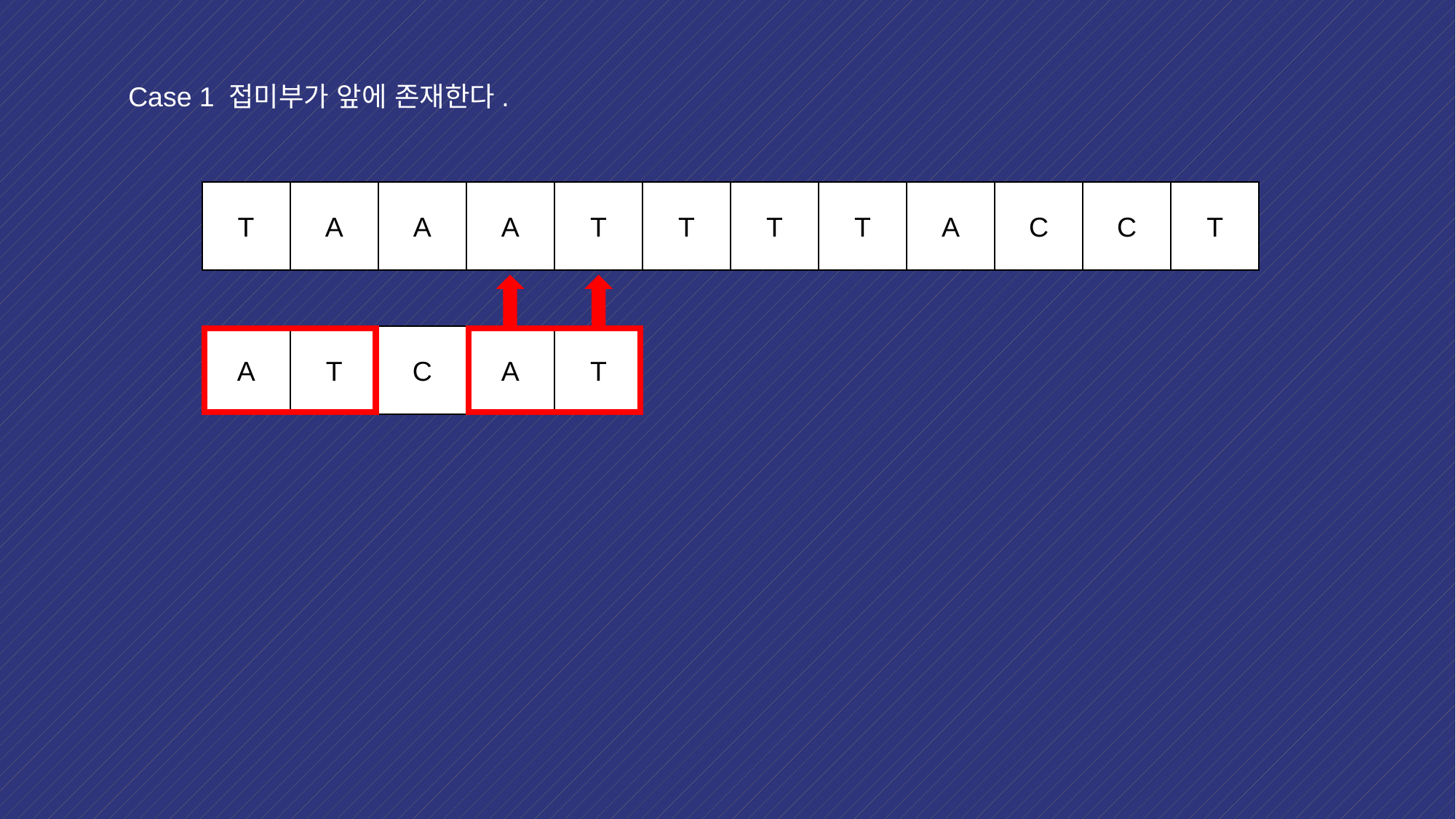

Case 1 접미부가 앞에 존재한다.
T
A
A
A
T
T
T
T
A
C
C
T

T
A
T
C
A